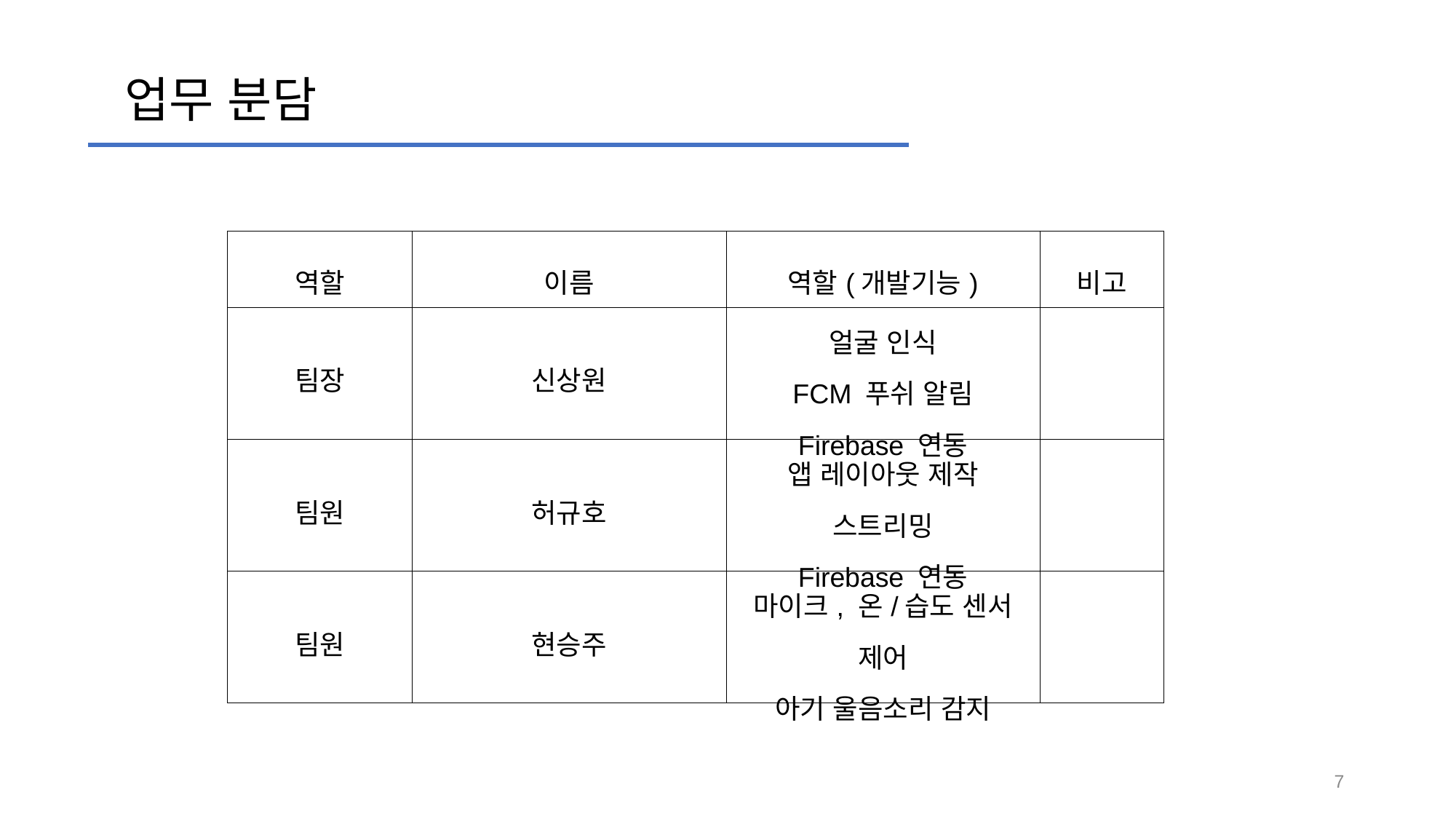

업무 분담
| 역할 | 이름 | 역할(개발기능) | 비고 |
| --- | --- | --- | --- |
| 팀장 | 신상원 | 얼굴 인식 FCM 푸쉬 알림 Firebase 연동 |  |
| 팀원 | 허규호 | 앱 레이아웃 제작 스트리밍 Firebase 연동 |  |
| 팀원 | 현승주 | 마이크, 온/습도 센서 제어 아기 울음소리 감지 |  |
7